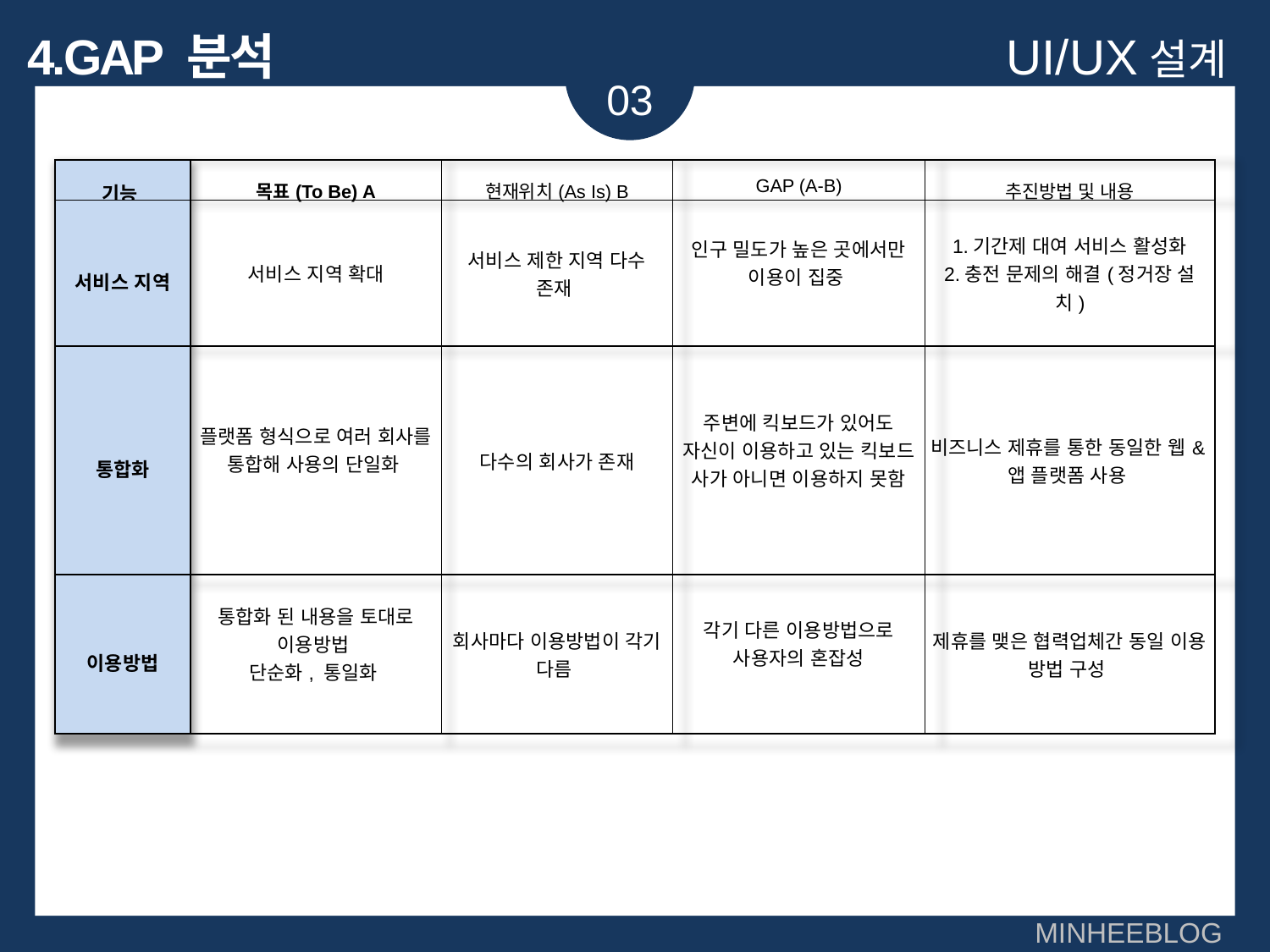

4.GAP 분석
UI/UX설계
03

| 기능 | 목표(To Be) A | 현재위치(As Is) B | GAP (A-B) | 추진방법 및 내용 |
| --- | --- | --- | --- | --- |
| 서비스 지역 | 서비스 지역 확대 | 서비스 제한 지역 다수 존재 | 인구 밀도가 높은 곳에서만 이용이 집중 | 1.기간제 대여 서비스 활성화 2.충전 문제의 해결(정거장 설치) |
| 통합화 | 플랫폼 형식으로 여러 회사를 통합해 사용의 단일화 | 다수의 회사가 존재 | 주변에 킥보드가 있어도 자신이 이용하고 있는 킥보드 사가 아니면 이용하지 못함 | 비즈니스 제휴를 통한 동일한 웹&앱 플랫폼 사용 |
| 이용방법 | 통합화 된 내용을 토대로 이용방법 단순화, 통일화 | 회사마다 이용방법이 각기 다름 | 각기 다른 이용방법으로 사용자의 혼잡성 | 제휴를 맺은 협력업체간 동일 이용 방법 구성 |
MINHEEBLOG